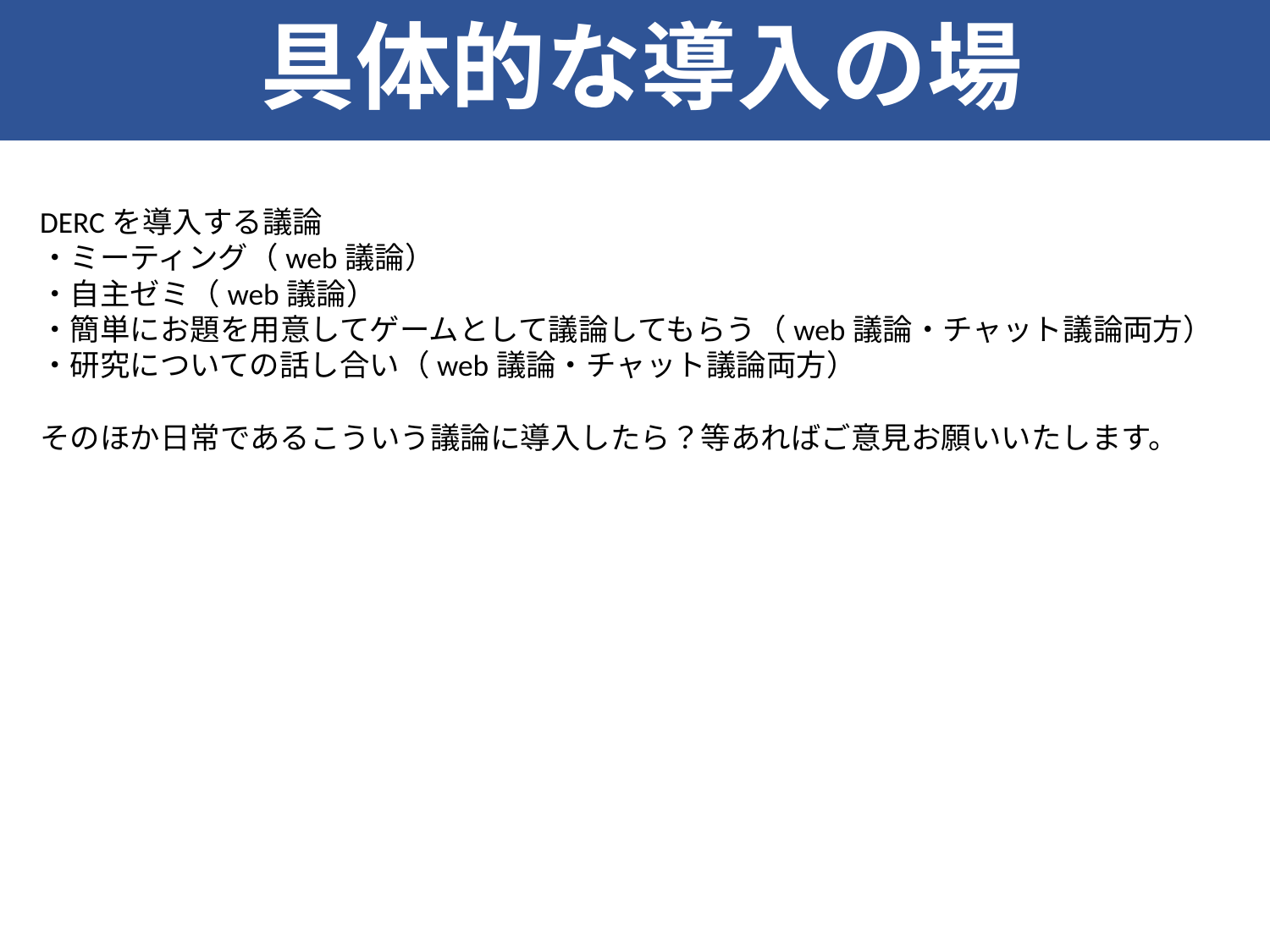

具体的な導入の場
DERC
DERCを導入する議論
・ミーティング（web議論）
・自主ゼミ（web議論）
・簡単にお題を用意してゲームとして議論してもらう（web議論・チャット議論両方）
・研究についての話し合い（web議論・チャット議論両方）

そのほか日常であるこういう議論に導入したら？等あればご意見お願いいたします。